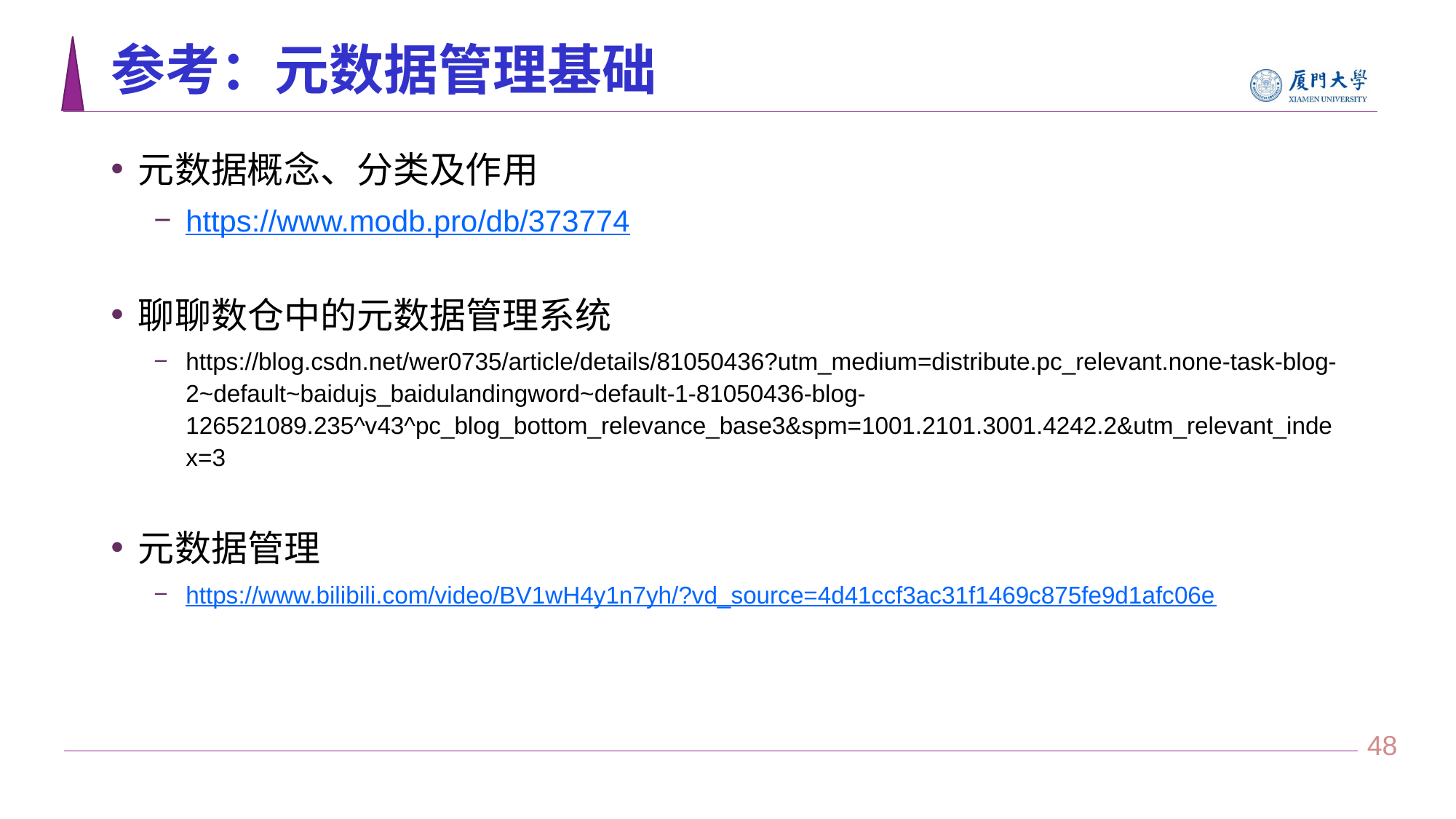

# 参考：元数据管理基础
元数据概念、分类及作用
https://www.modb.pro/db/373774

聊聊数仓中的元数据管理系统
https://blog.csdn.net/wer0735/article/details/81050436?utm_medium=distribute.pc_relevant.none-task-blog-2~default~baidujs_baidulandingword~default-1-81050436-blog-126521089.235^v43^pc_blog_bottom_relevance_base3&spm=1001.2101.3001.4242.2&utm_relevant_index=3

元数据管理
https://www.bilibili.com/video/BV1wH4y1n7yh/?vd_source=4d41ccf3ac31f1469c875fe9d1afc06e

48